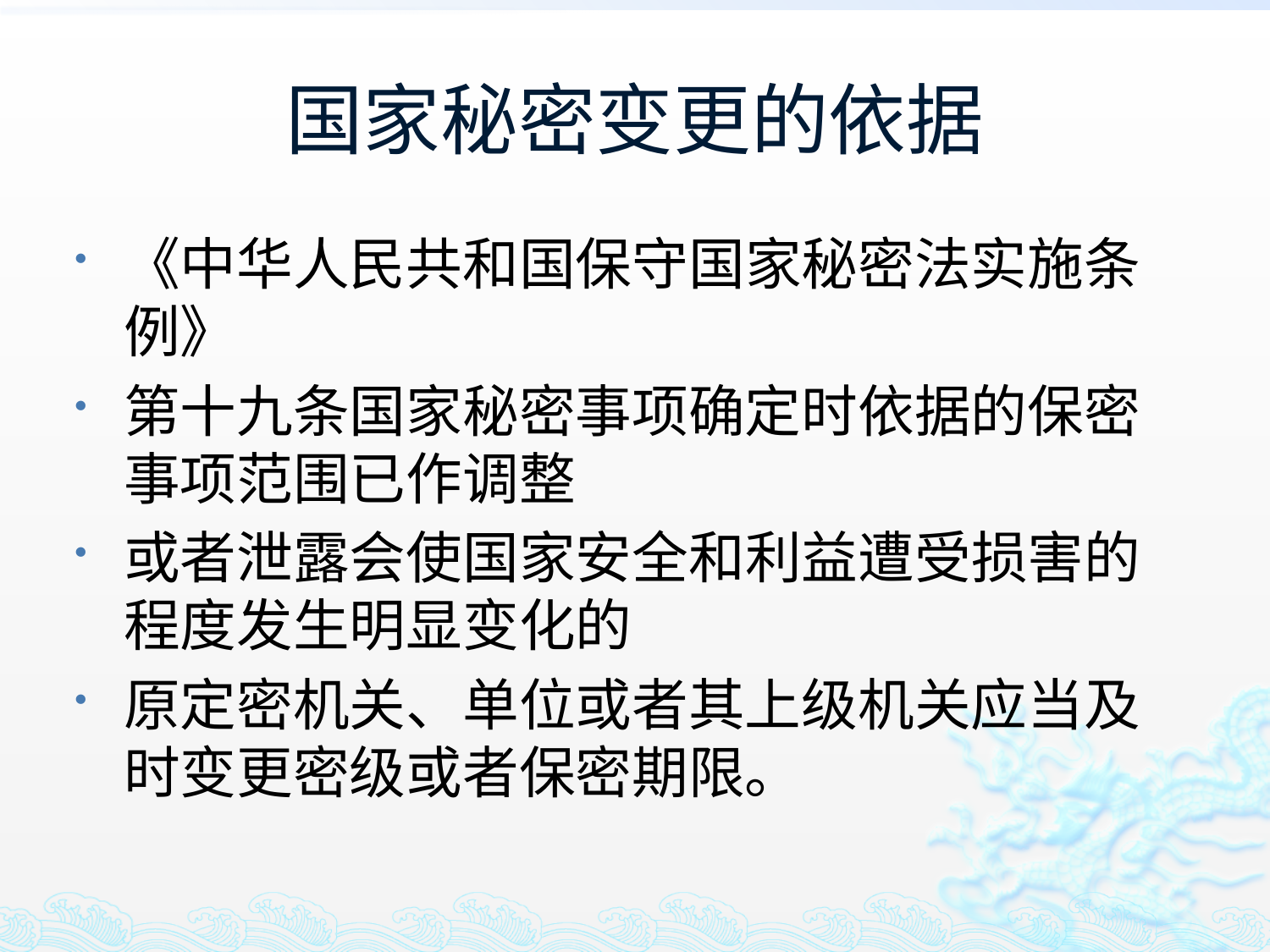

# 国家秘密变更的依据
《中华人民共和国保守国家秘密法实施条例》
第十九条国家秘密事项确定时依据的保密事项范围已作调整
或者泄露会使国家安全和利益遭受损害的程度发生明显变化的
原定密机关、单位或者其上级机关应当及时变更密级或者保密期限。